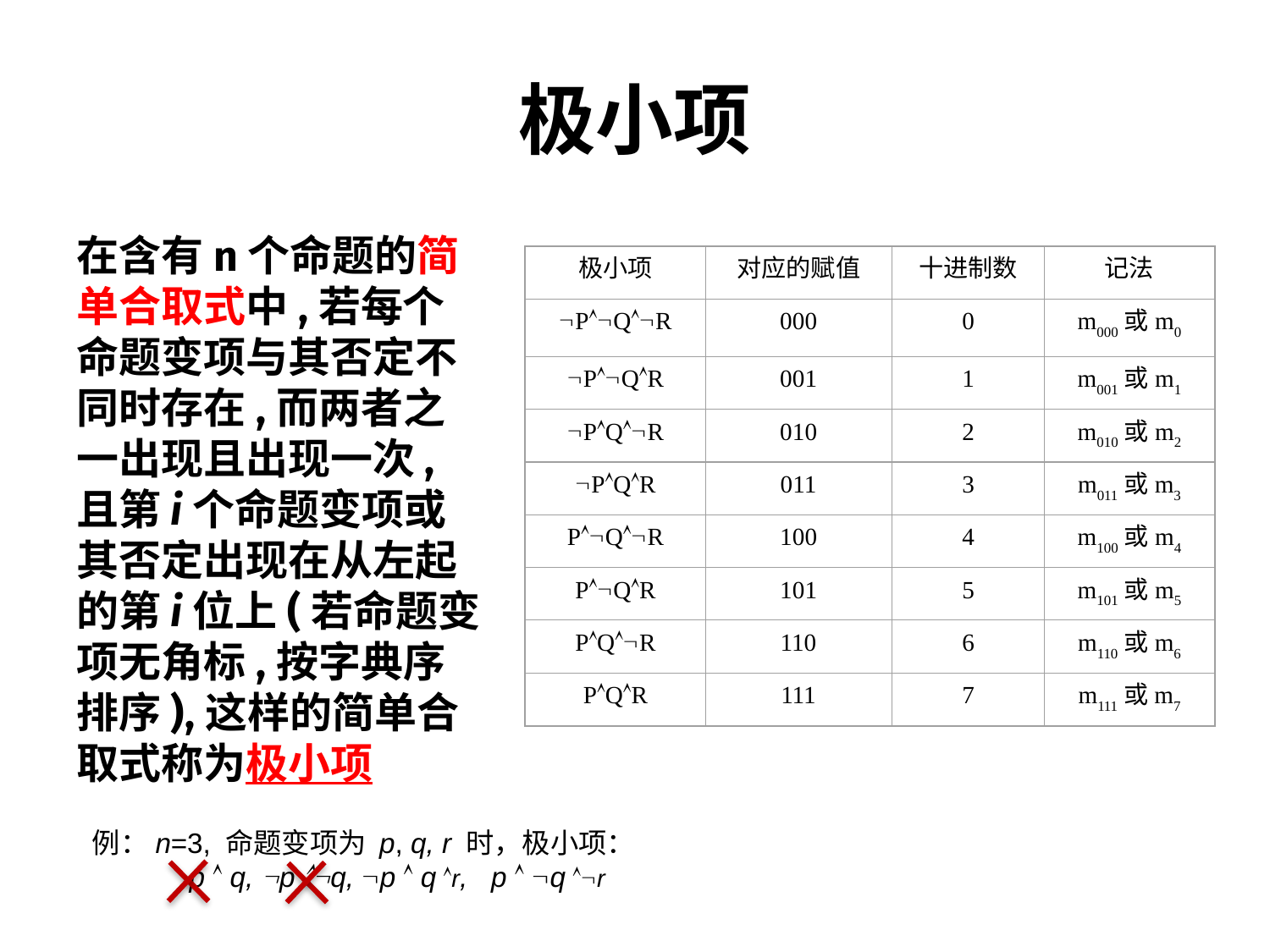

# 极小项
在含有n个命题的简单合取式中,若每个命题变项与其否定不同时存在,而两者之一出现且出现一次,且第i个命题变项或其否定出现在从左起的第i位上(若命题变项无角标,按字典序排序),这样的简单合取式称为极小项

极小项

对应的赋值

十进制数

记法

¬P∧¬Q∧¬R

000

0

m000或m0

¬P∧¬Q∧R

001

1

m001或m1

¬P∧Q∧¬R

010

2

m010或m2

¬P∧Q∧R

011

3

m011或m3

P∧¬Q∧¬R

100

4

m100或m4

P∧¬Q∧R

101

5

m101或m5

P∧Q∧¬R

110

6

m110或m6

P∧Q∧R

111

7

m111或m7

例：n=3, 命题变项为 p, q, r 时，极小项：
p ∧ q, ¬p ∧¬q, ¬p ∧ q ∧r,   p ∧ ¬q ∧¬r
46